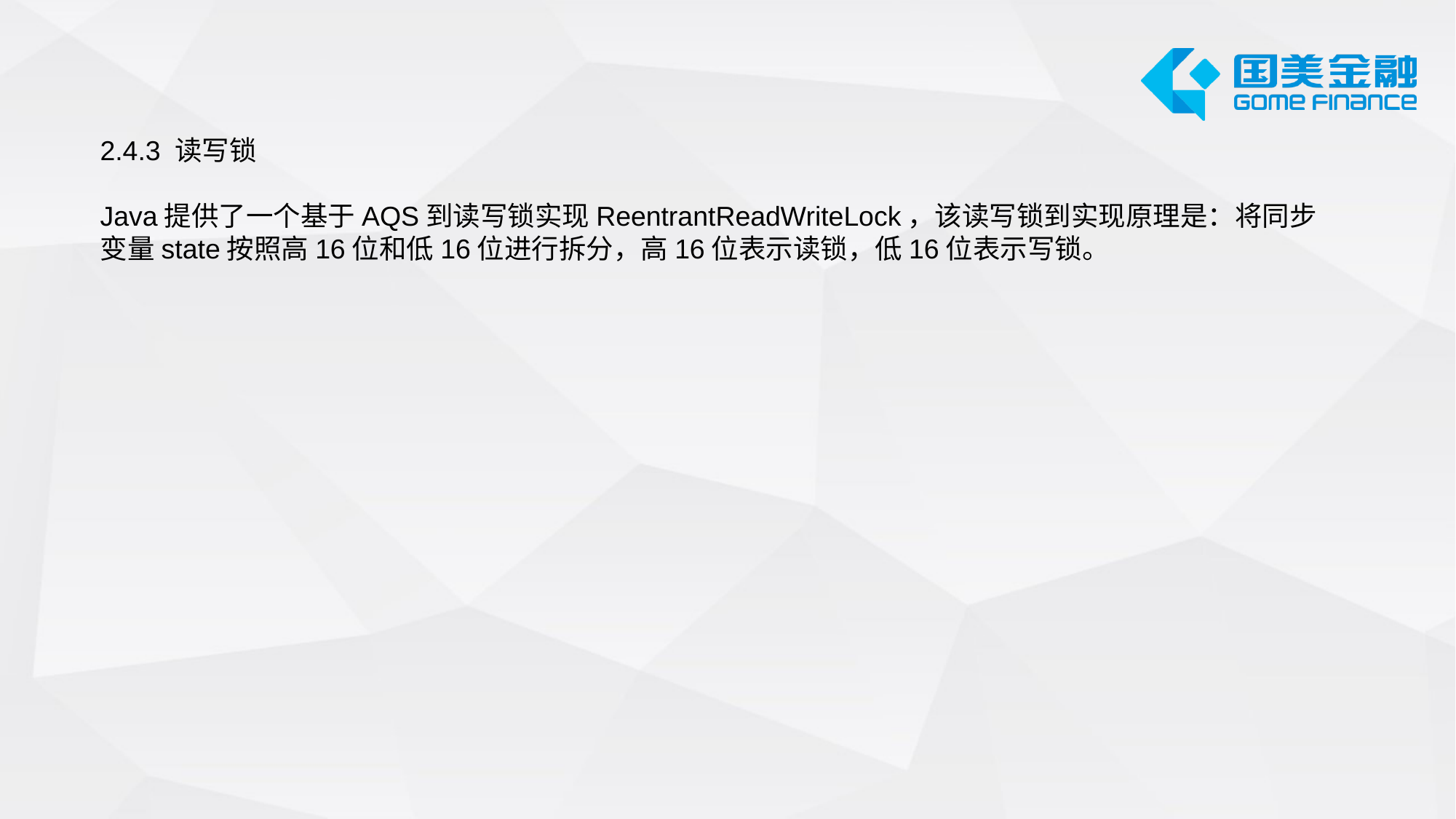

2.4.3 读写锁

Java提供了一个基于AQS到读写锁实现ReentrantReadWriteLock，该读写锁到实现原理是：将同步变量state按照高16位和低16位进行拆分，高16位表示读锁，低16位表示写锁。